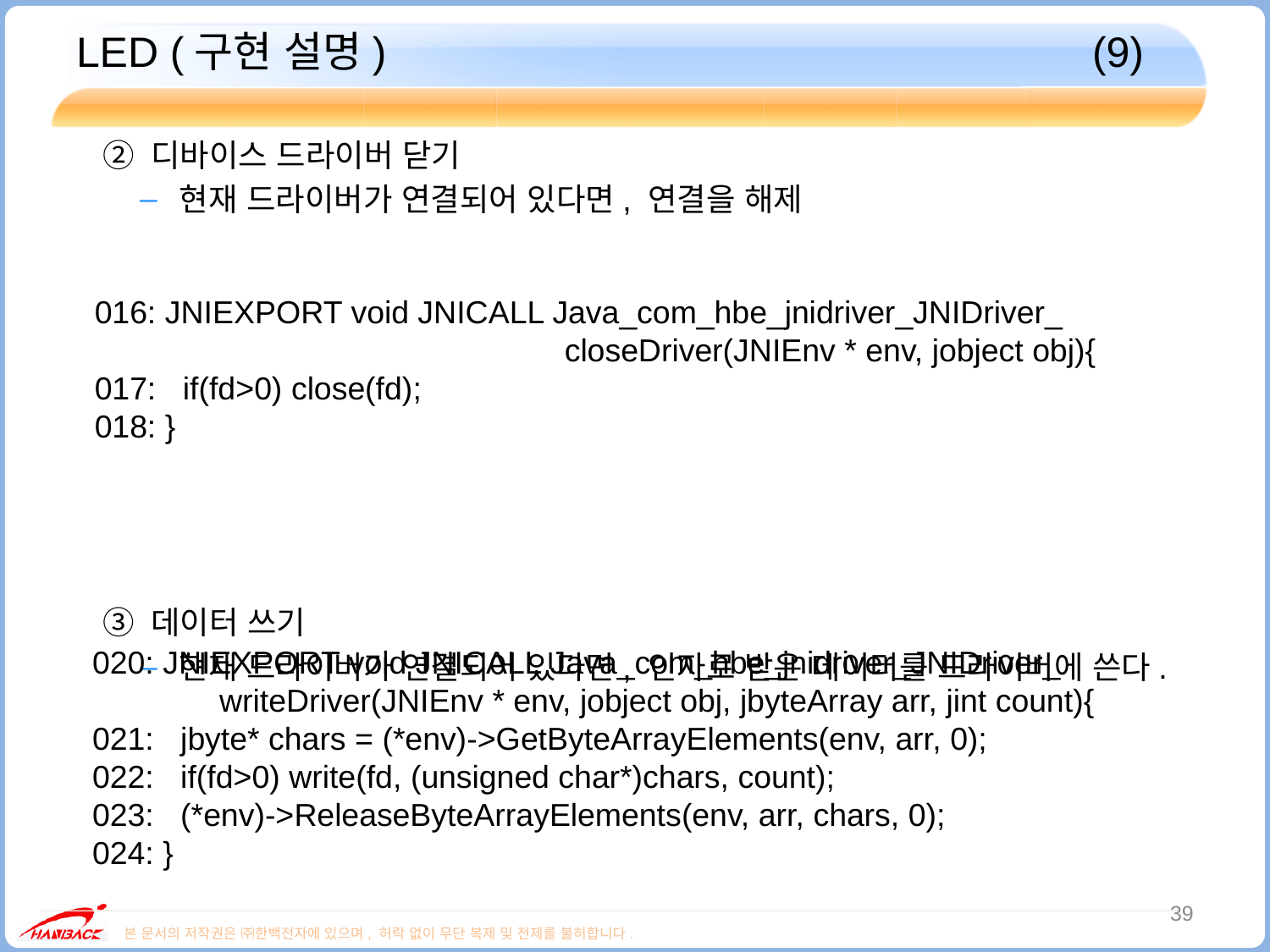

# LED (구현 설명)						(9)
   ② 디바이스 드라이버 닫기
현재 드라이버가 연결되어 있다면, 연결을 해제

   ③ 데이터 쓰기
현재 드라이버가 연결되어 있다면, 인자로 받은 데이터를 드라이버에 쓴다.

016: JNIEXPORT void JNICALL Java_com_hbe_jnidriver_JNIDriver_
			          closeDriver(JNIEnv * env, jobject obj){
017:   if(fd>0) close(fd);
018: }
020: JNIEXPORT void JNICALL Java_com_hbe_jnidriver_JNIDriver_
	writeDriver(JNIEnv * env, jobject obj, jbyteArray arr, jint count){
021:   jbyte* chars = (*env)->GetByteArrayElements(env, arr, 0);
022:   if(fd>0) write(fd, (unsigned char*)chars, count);
023:   (*env)->ReleaseByteArrayElements(env, arr, chars, 0);
024: }
39